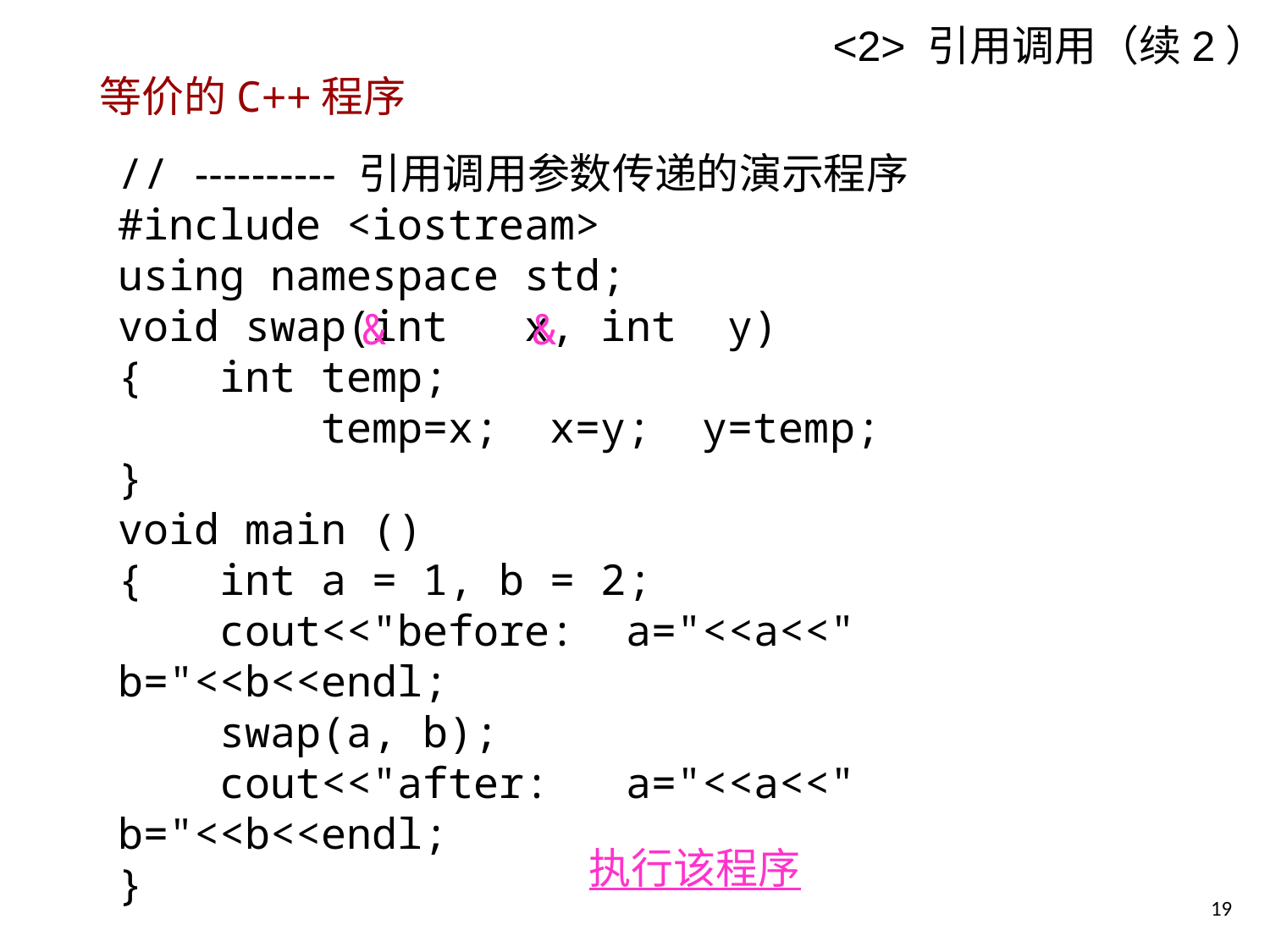

# <2> 引用调用（续2）
等价的C++程序
// ---------- 引用调用参数传递的演示程序
#include <iostream>
using namespace std;
void swap(int   x, int  y)
{   int temp;
        temp=x;  x=y;  y=temp;
}
void main ()
{   int a = 1, b = 2;
    cout<<"before:  a="<<a<<"   b="<<b<<endl;
    swap(a, b);
    cout<<"after:   a="<<a<<"   b="<<b<<endl;
}
&
&
执行该程序
19